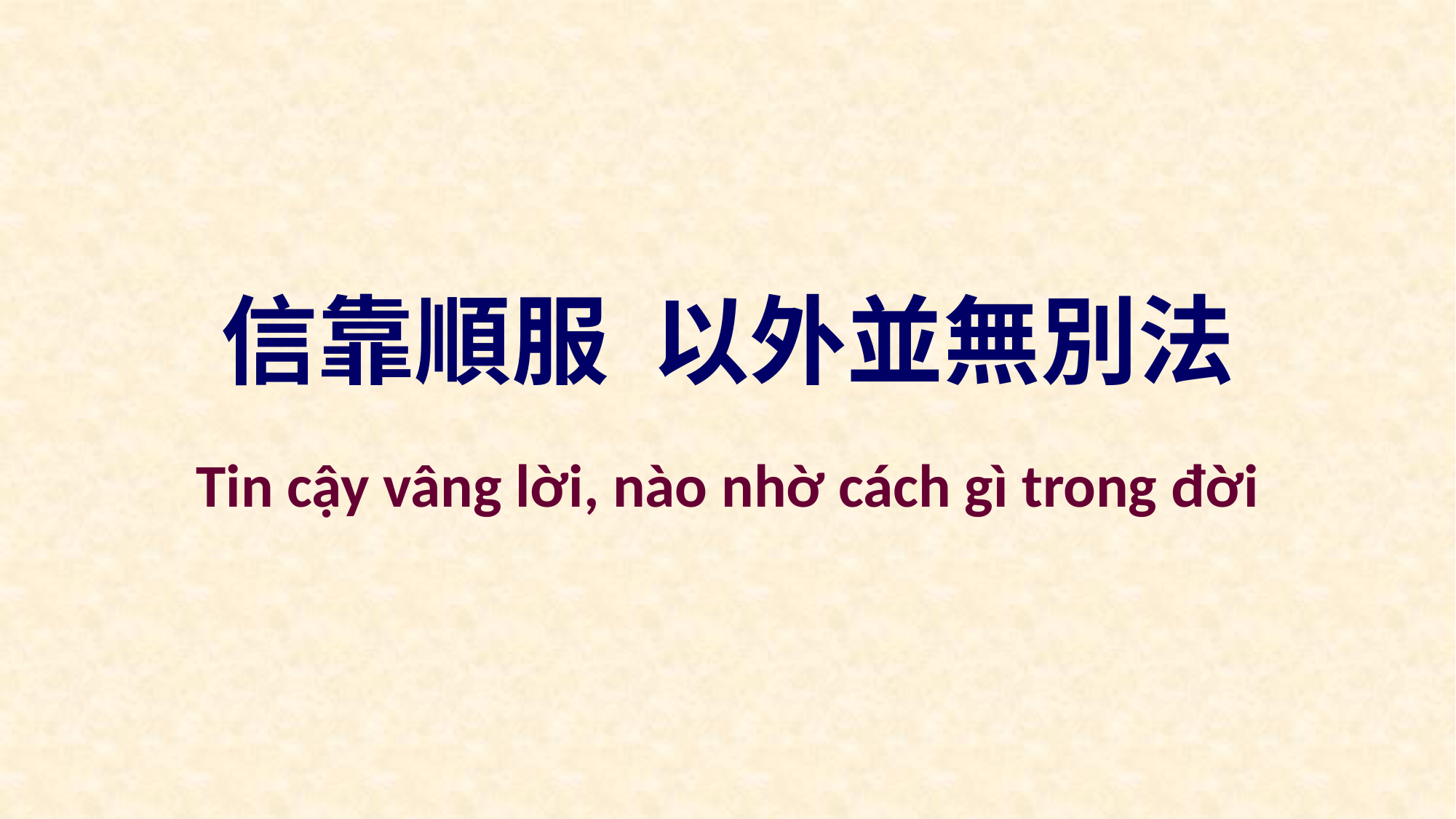

信靠順服  以外並無別法
Tin cậy vâng lời, nào nhờ cách gì trong đời